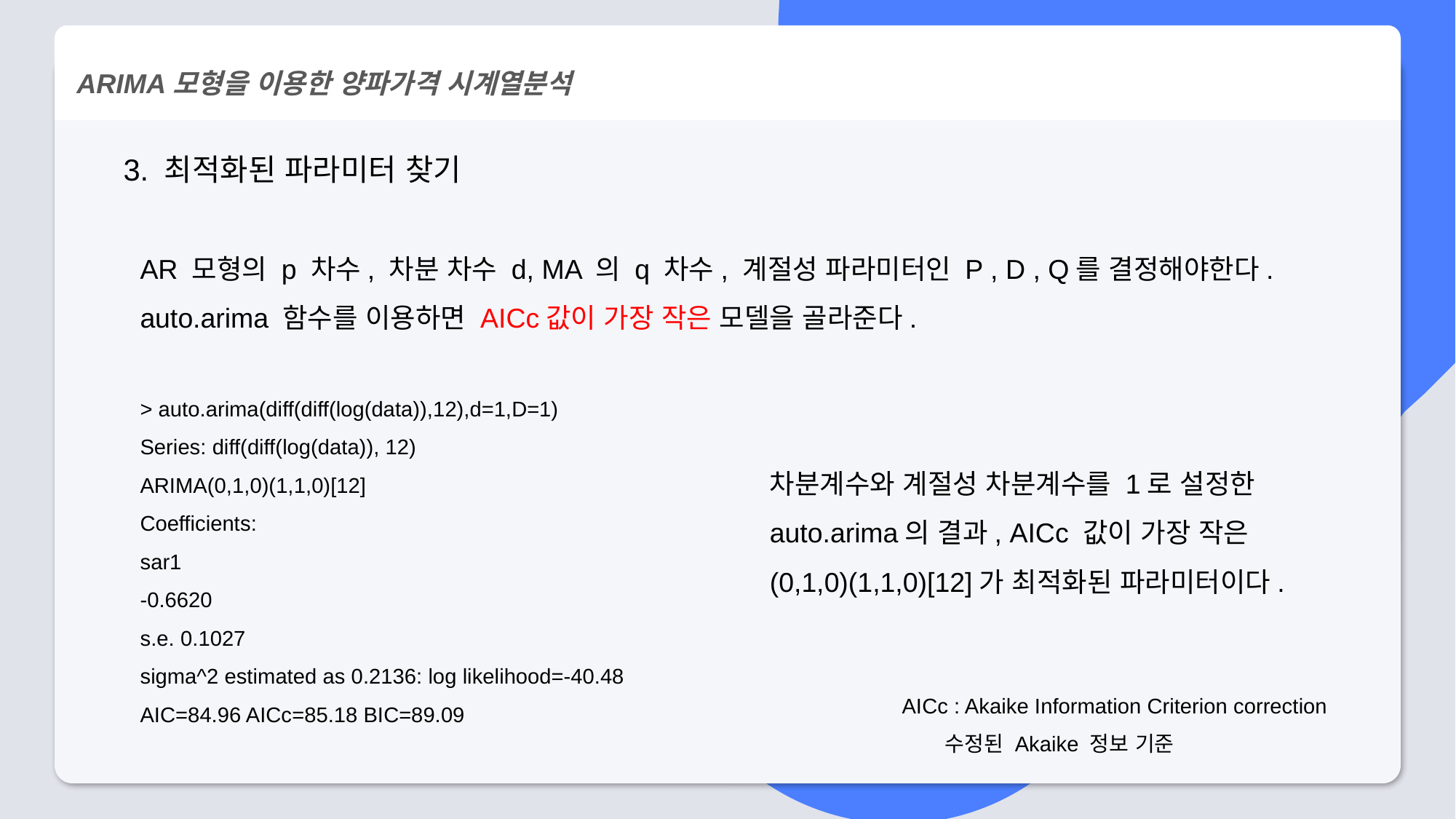

ARIMA모형을 이용한 양파가격 시계열분석

3. 최적화된 파라미터 찾기
AR 모형의 p 차수, 차분 차수 d, MA 의 q 차수, 계절성 파라미터인 P , D , Q를 결정해야한다.
auto.arima 함수를 이용하면 AICc값이 가장 작은 모델을 골라준다.

> auto.arima(diff(diff(log(data)),12),d=1,D=1)
Series: diff(diff(log(data)), 12)
ARIMA(0,1,0)(1,1,0)[12]
Coefficients:
sar1
-0.6620
s.e. 0.1027
sigma^2 estimated as 0.2136: log likelihood=-40.48
AIC=84.96 AICc=85.18 BIC=89.09
차분계수와 계절성 차분계수를 1로 설정한 auto.arima의 결과, AICc 값이 가장 작은 (0,1,0)(1,1,0)[12]가 최적화된 파라미터이다.
AICc : Akaike Information Criterion correction
        수정된 Akaike 정보 기준